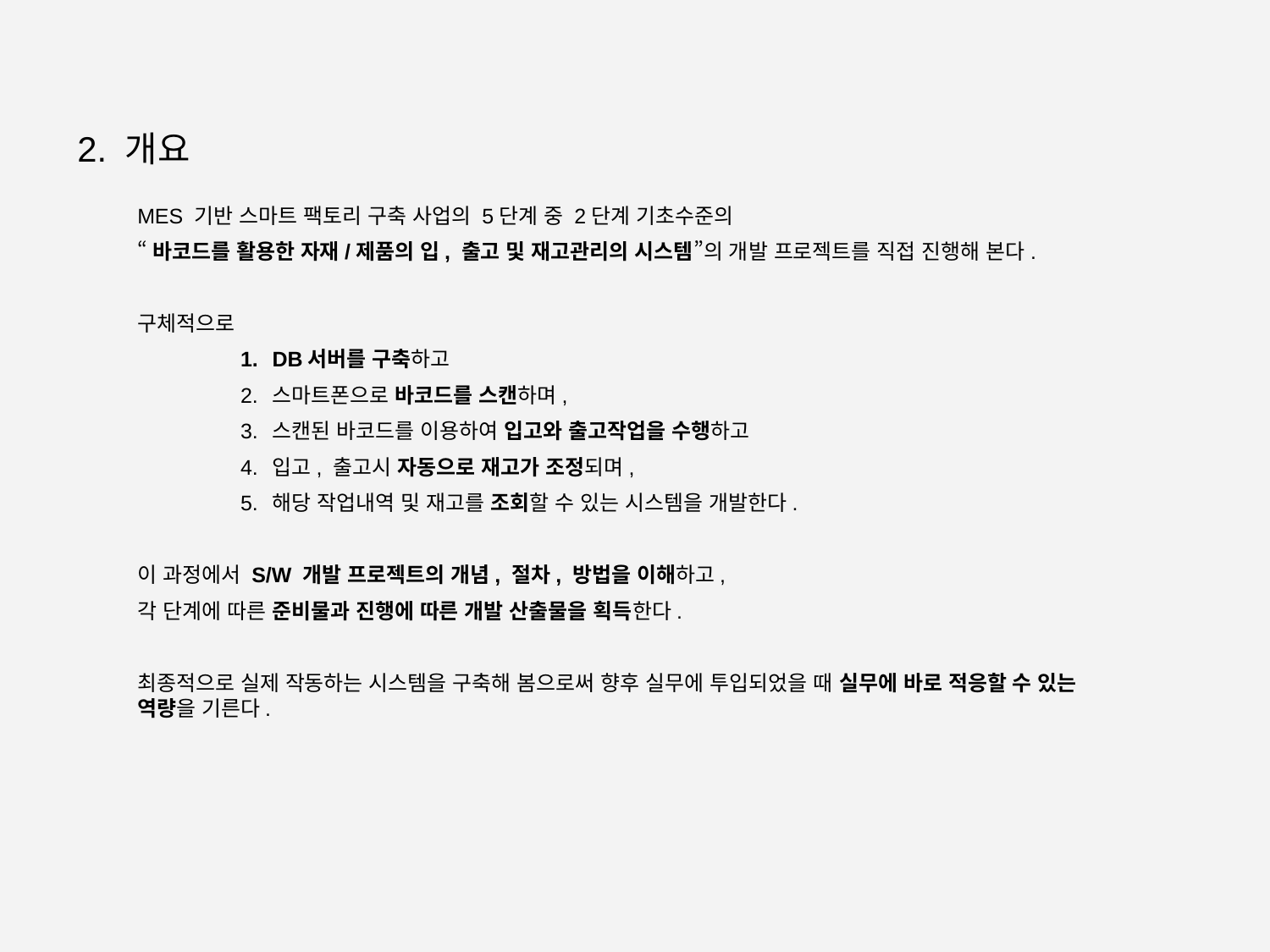

2. 개요
MES 기반 스마트 팩토리 구축 사업의 5단계 중 2단계 기초수준의
“바코드를 활용한 자재/제품의 입, 출고 및 재고관리의 시스템”의 개발 프로젝트를 직접 진행해 본다.

구체적으로
DB서버를 구축하고
스마트폰으로 바코드를 스캔하며,
스캔된 바코드를 이용하여 입고와 출고작업을 수행하고
입고, 출고시 자동으로 재고가 조정되며,
해당 작업내역 및 재고를 조회할 수 있는 시스템을 개발한다.

이 과정에서 S/W 개발 프로젝트의 개념, 절차, 방법을 이해하고,
각 단계에 따른 준비물과 진행에 따른 개발 산출물을 획득한다.

최종적으로 실제 작동하는 시스템을 구축해 봄으로써 향후 실무에 투입되었을 때 실무에 바로 적응할 수 있는 역량을 기른다.